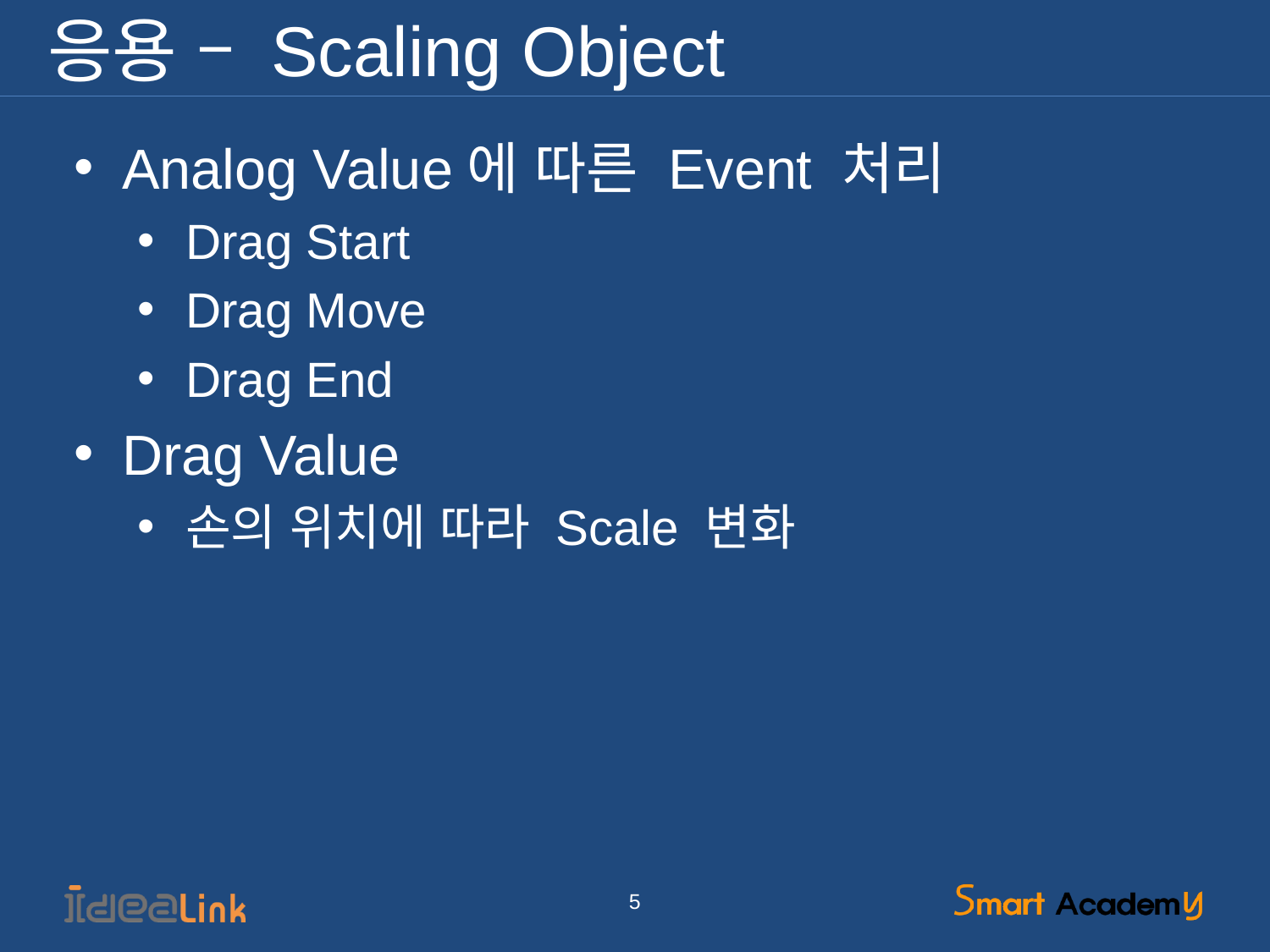

# 응용 – Scaling Object
Analog Value에 따른 Event 처리
Drag Start
Drag Move
Drag End
Drag Value
손의 위치에 따라 Scale 변화

5